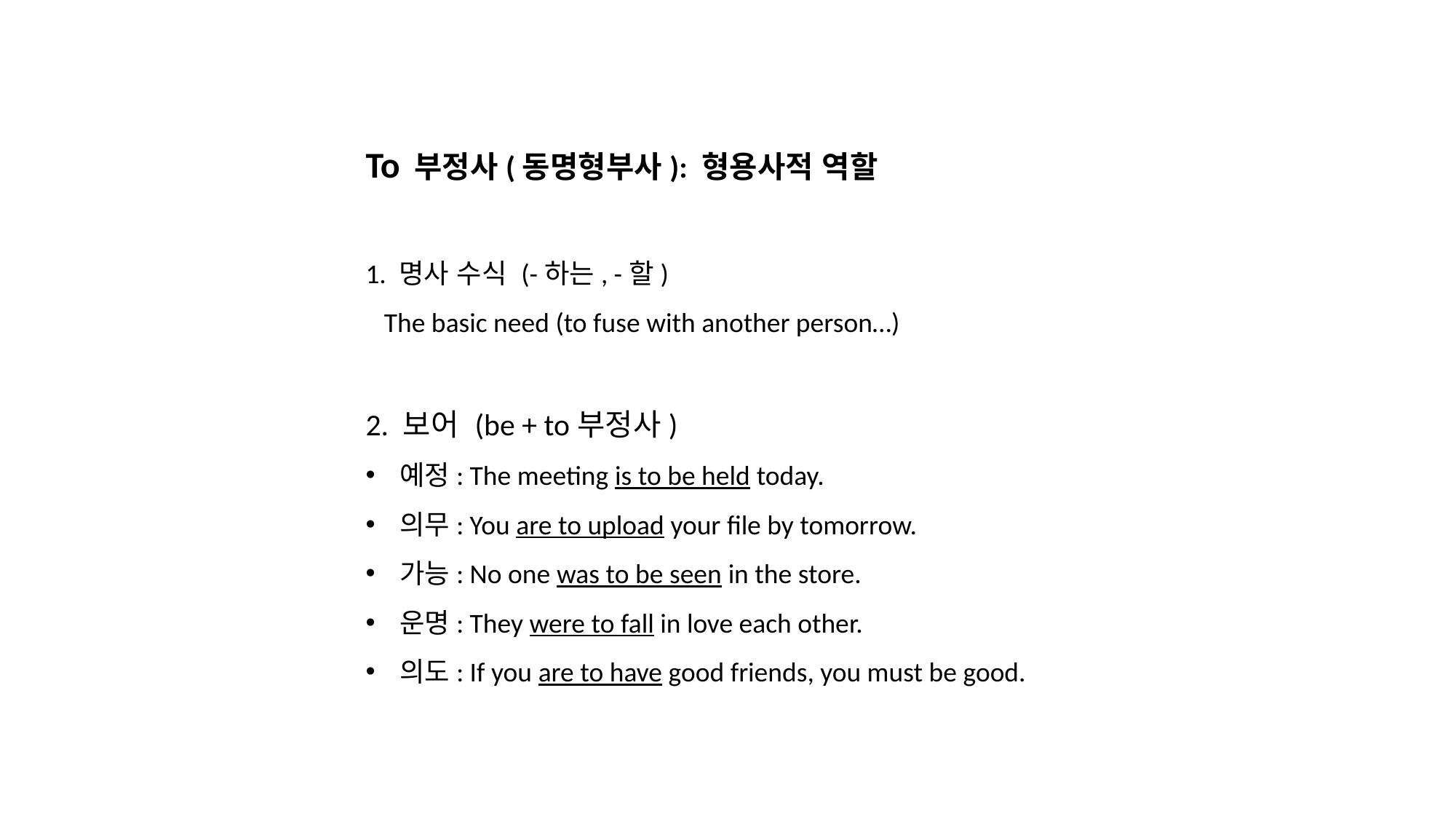

To 부정사(동명형부사): 형용사적 역할

1. 명사 수식 (-하는, -할)
   The basic need (to fuse with another person…)

2. 보어 (be + to부정사)
예정: The meeting is to be held today.
의무: You are to upload your file by tomorrow.
가능: No one was to be seen in the store.
운명: They were to fall in love each other.
의도: If you are to have good friends, you must be good.